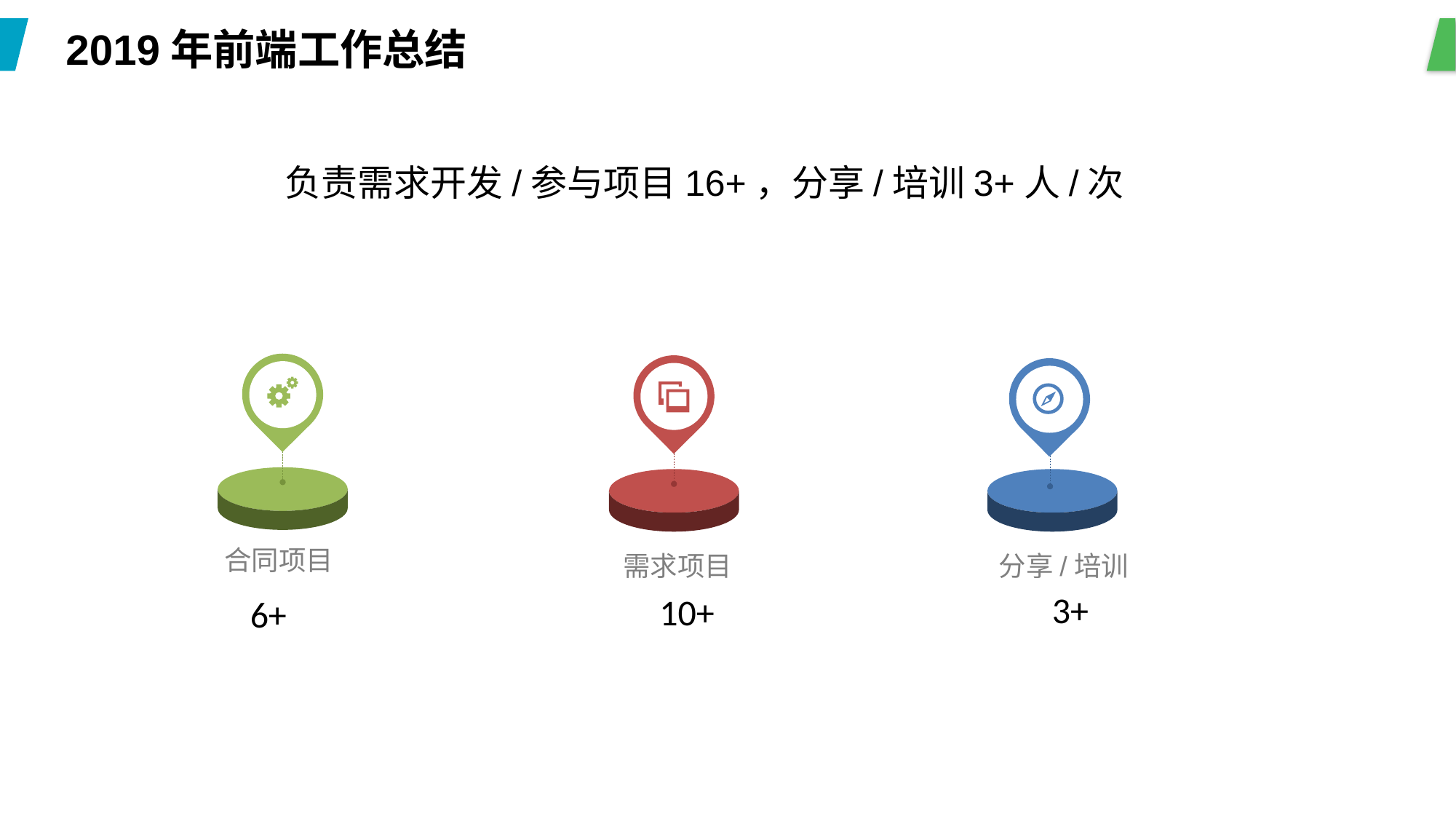

2019年前端工作总结
负责需求开发/参与项目16+，分享/培训3+人/次

合同项目
分享/培训
需求项目
3+
10+
6+